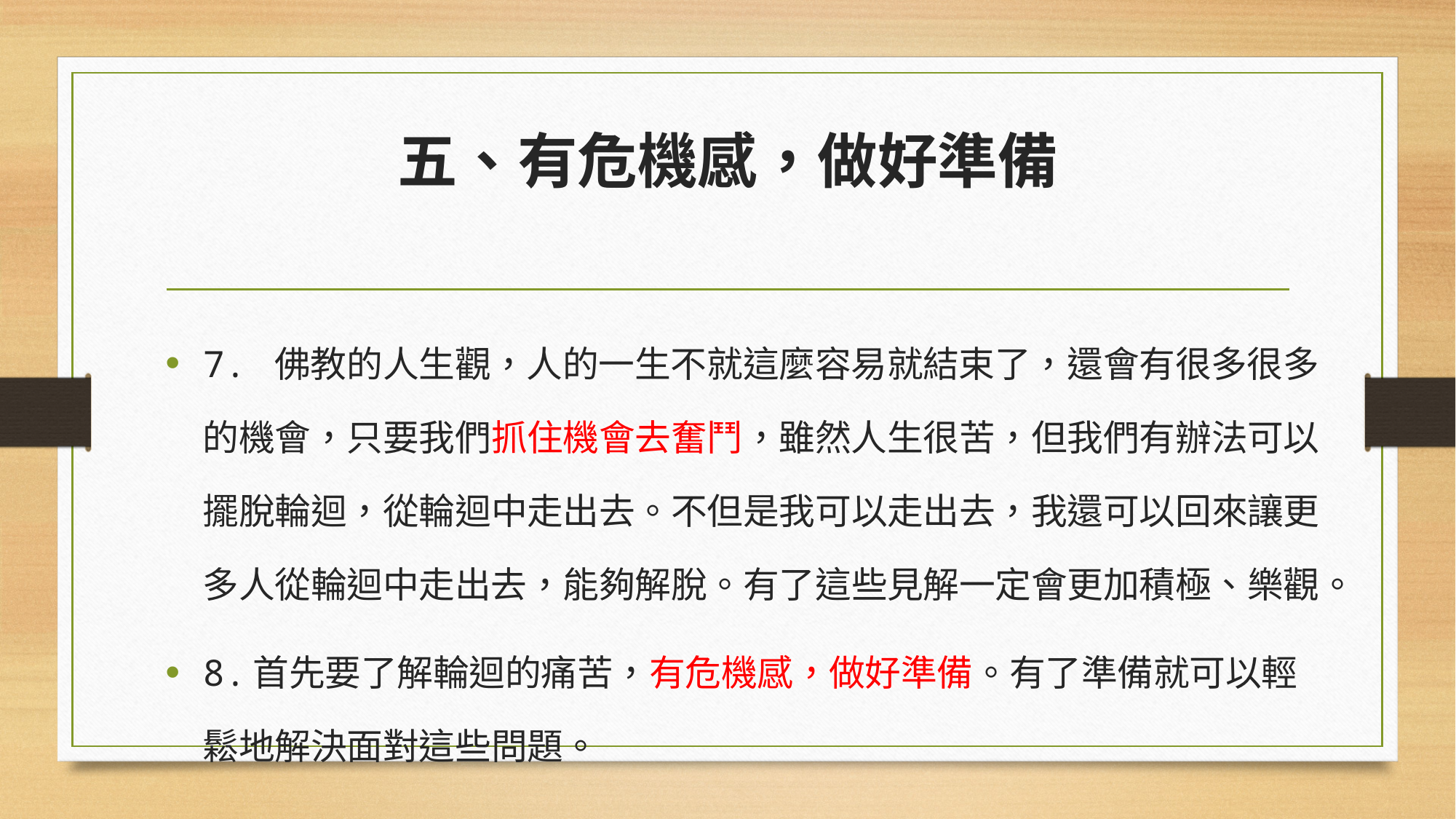

# 五、有危機感，做好準備
7. 佛教的人生觀，人的一生不就這麼容易就結束了，還會有很多很多的機會，只要我們抓住機會去奮鬥，雖然人生很苦，但我們有辦法可以擺脫輪迴，從輪迴中走出去。不但是我可以走出去，我還可以回來讓更多人從輪迴中走出去，能夠解脫。有了這些見解一定會更加積極、樂觀。
8.首先要了解輪迴的痛苦，有危機感，做好準備。有了準備就可以輕鬆地解決面對這些問題。